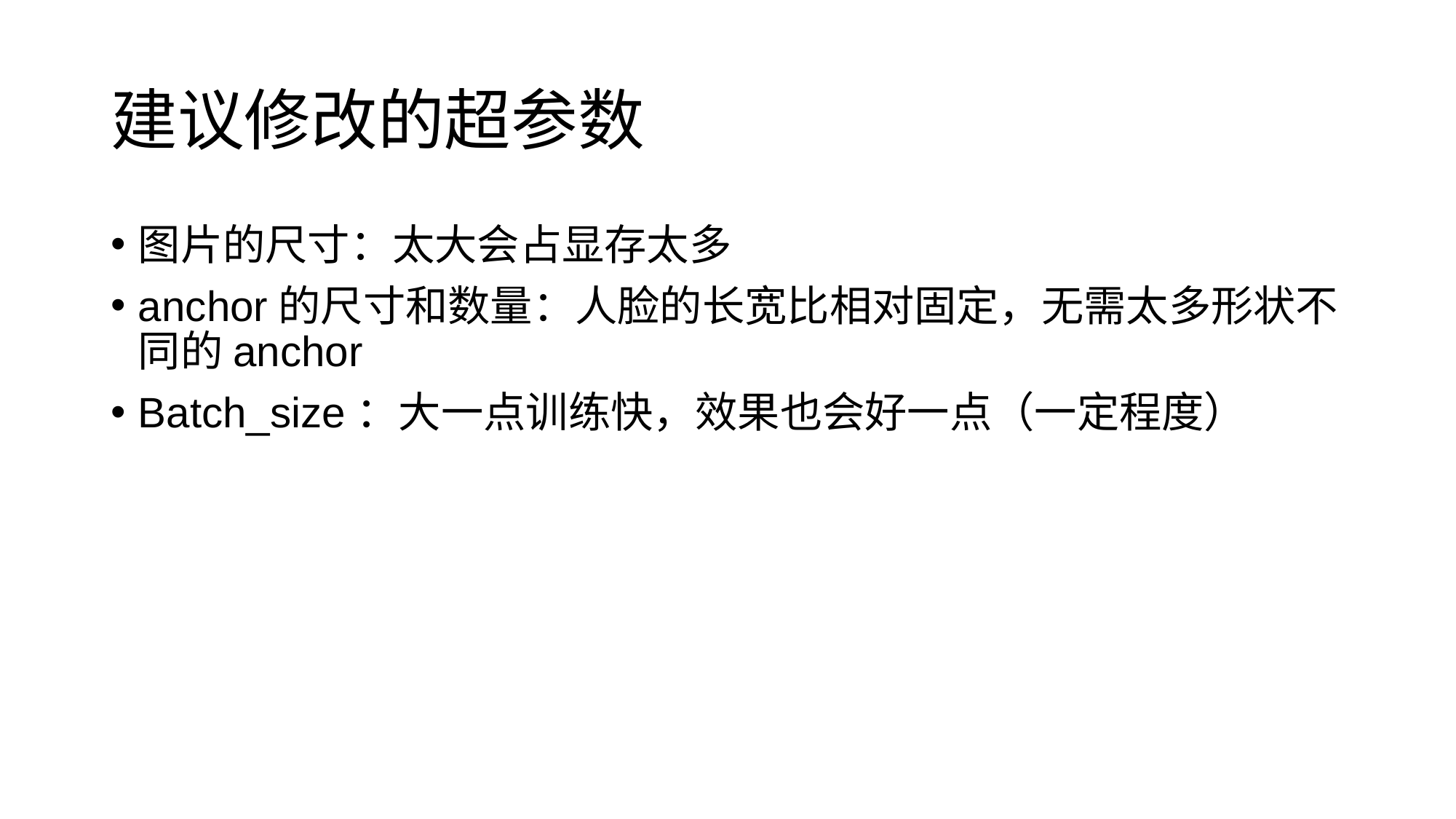

# 建议修改的超参数
图片的尺寸：太大会占显存太多
anchor的尺寸和数量：人脸的长宽比相对固定，无需太多形状不同的anchor
Batch_size：大一点训练快，效果也会好一点（一定程度）